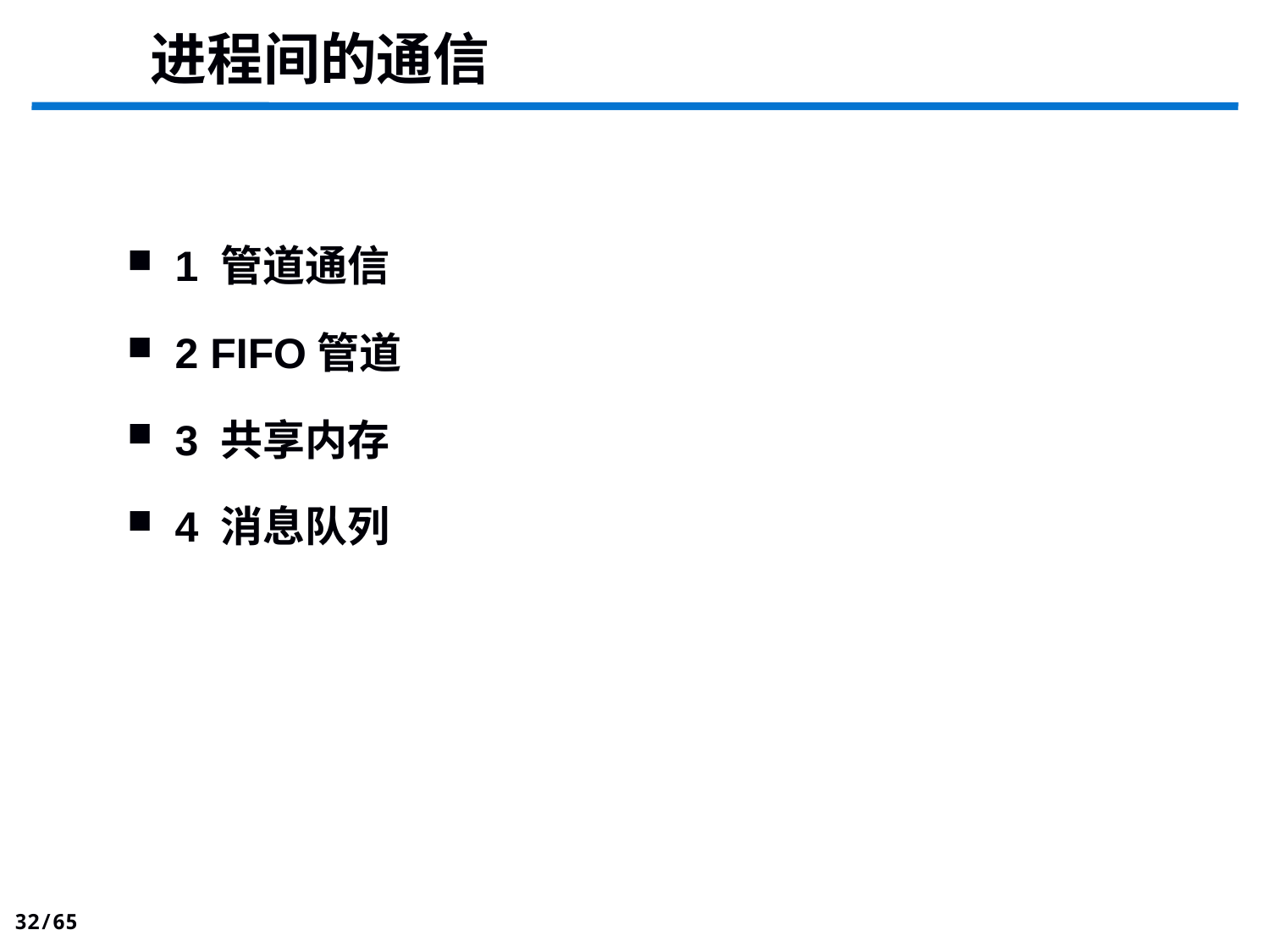

进程间的通信
1 管道通信
2 FIFO管道
3 共享内存
4 消息队列